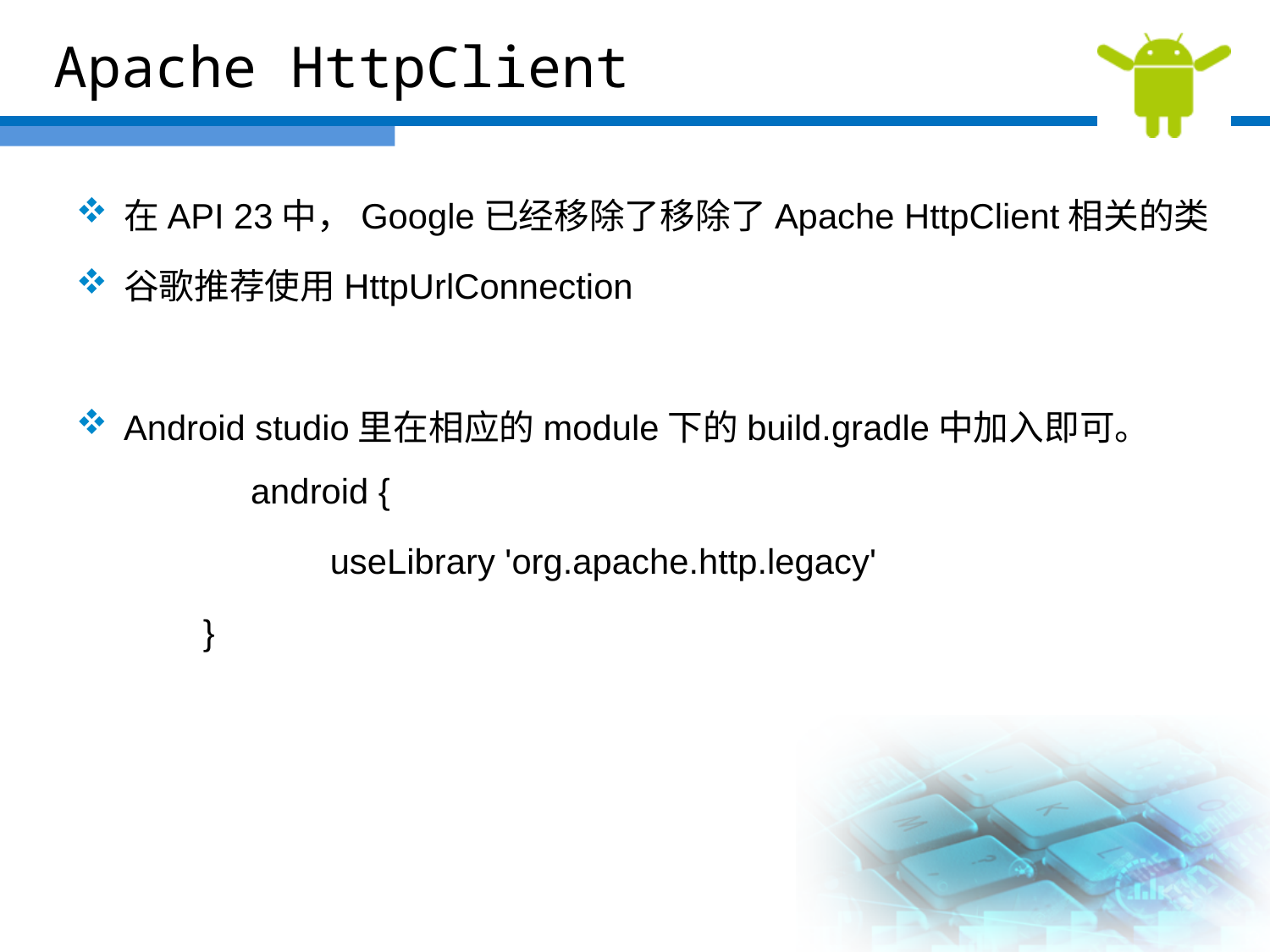

Apache HttpClient
在API 23中，Google已经移除了移除了Apache HttpClient相关的类
谷歌推荐使用HttpUrlConnection

Android studio里在相应的module下的build.gradle中加入即可。	android {
		useLibrary 'org.apache.http.legacy'
	}